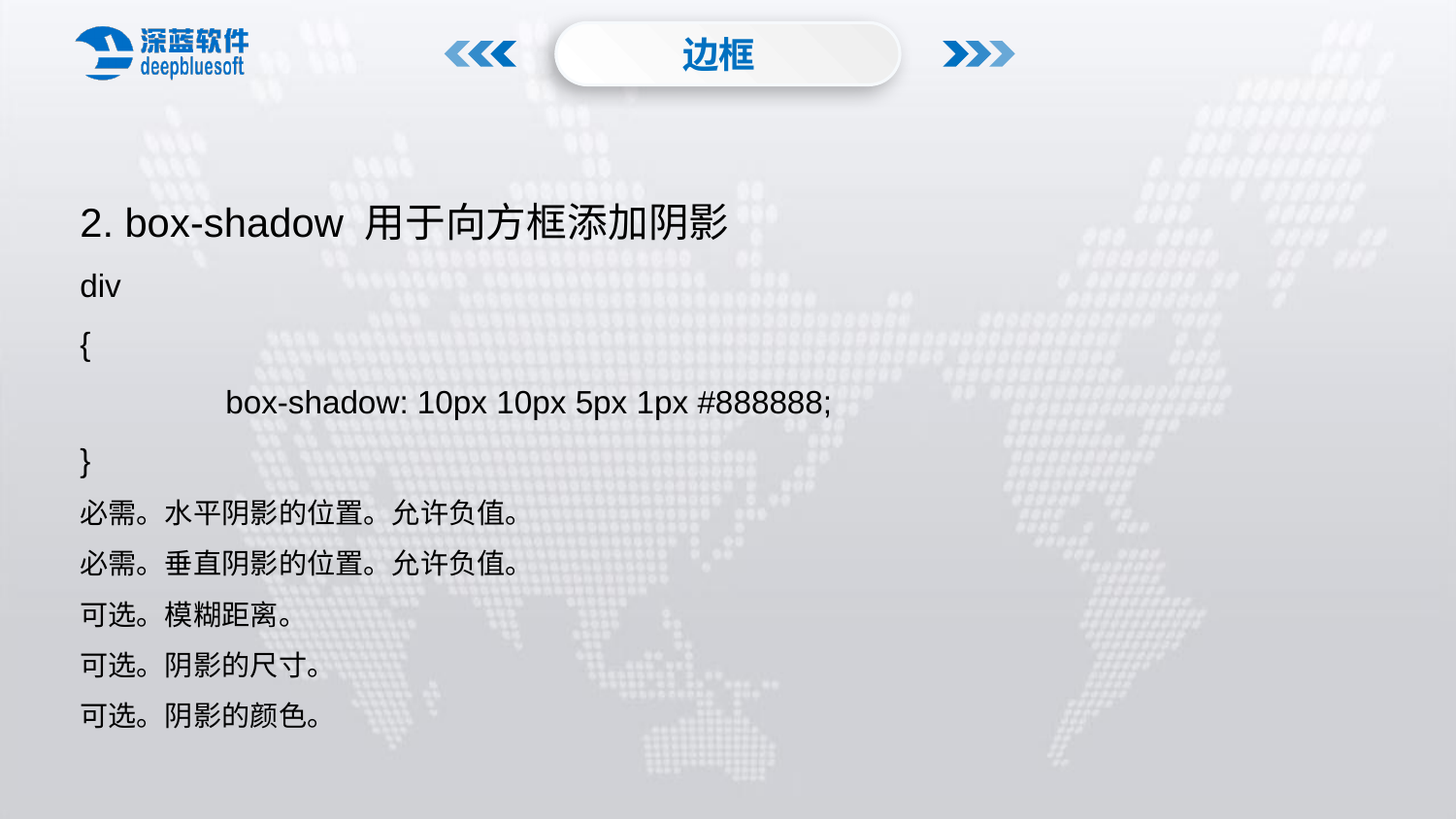

边框

2. box-shadow 用于向方框添加阴影
div
{
	box-shadow: 10px 10px 5px 1px #888888;
}
必需。水平阴影的位置。允许负值。
必需。垂直阴影的位置。允许负值。
可选。模糊距离。
可选。阴影的尺寸。
可选。阴影的颜色。